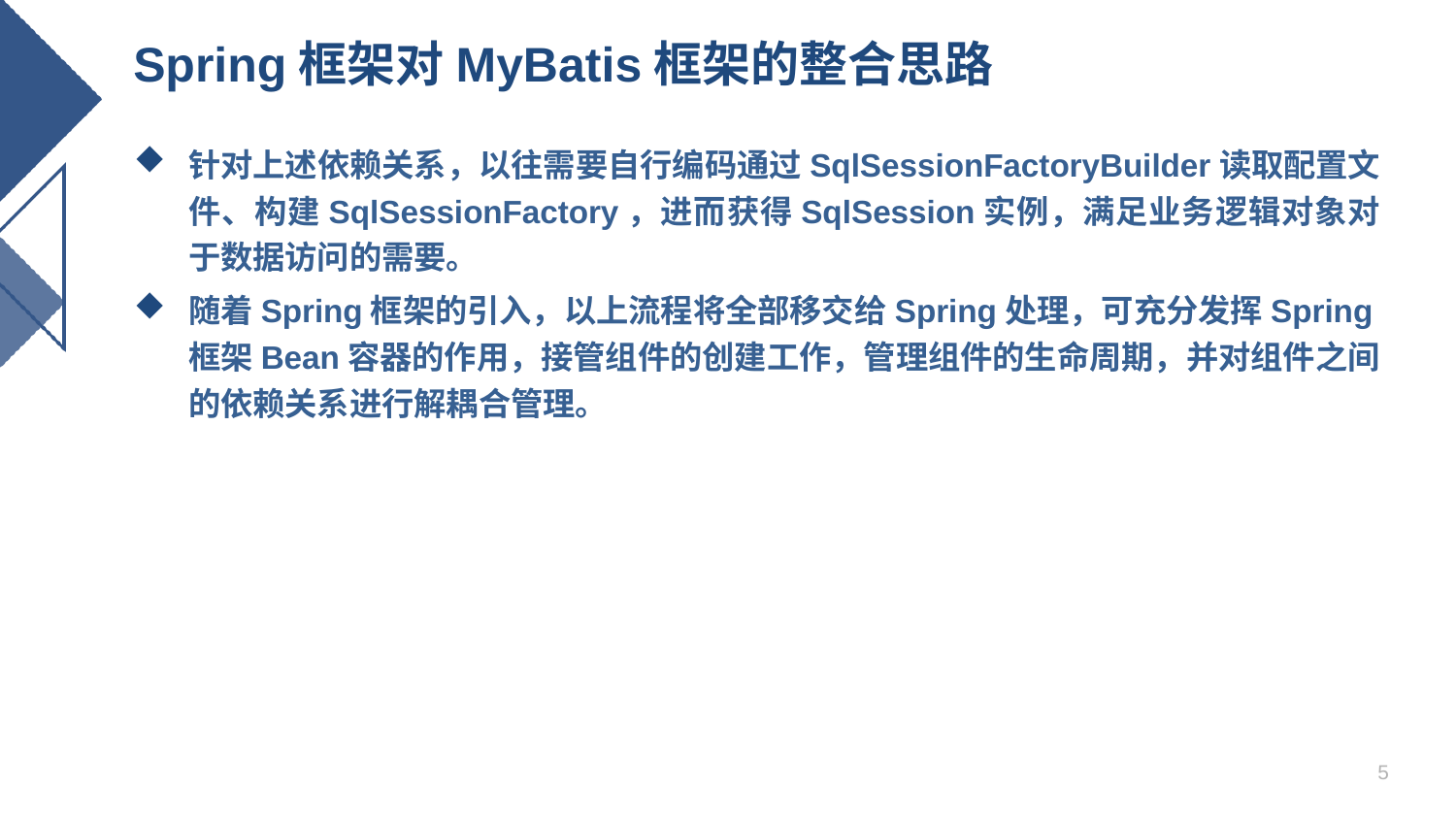

# Spring框架对MyBatis框架的整合思路
针对上述依赖关系，以往需要自行编码通过SqlSessionFactoryBuilder读取配置文件、构建SqlSessionFactory，进而获得SqlSession实例，满足业务逻辑对象对于数据访问的需要。
随着Spring框架的引入，以上流程将全部移交给Spring处理，可充分发挥Spring框架Bean容器的作用，接管组件的创建工作，管理组件的生命周期，并对组件之间的依赖关系进行解耦合管理。

5